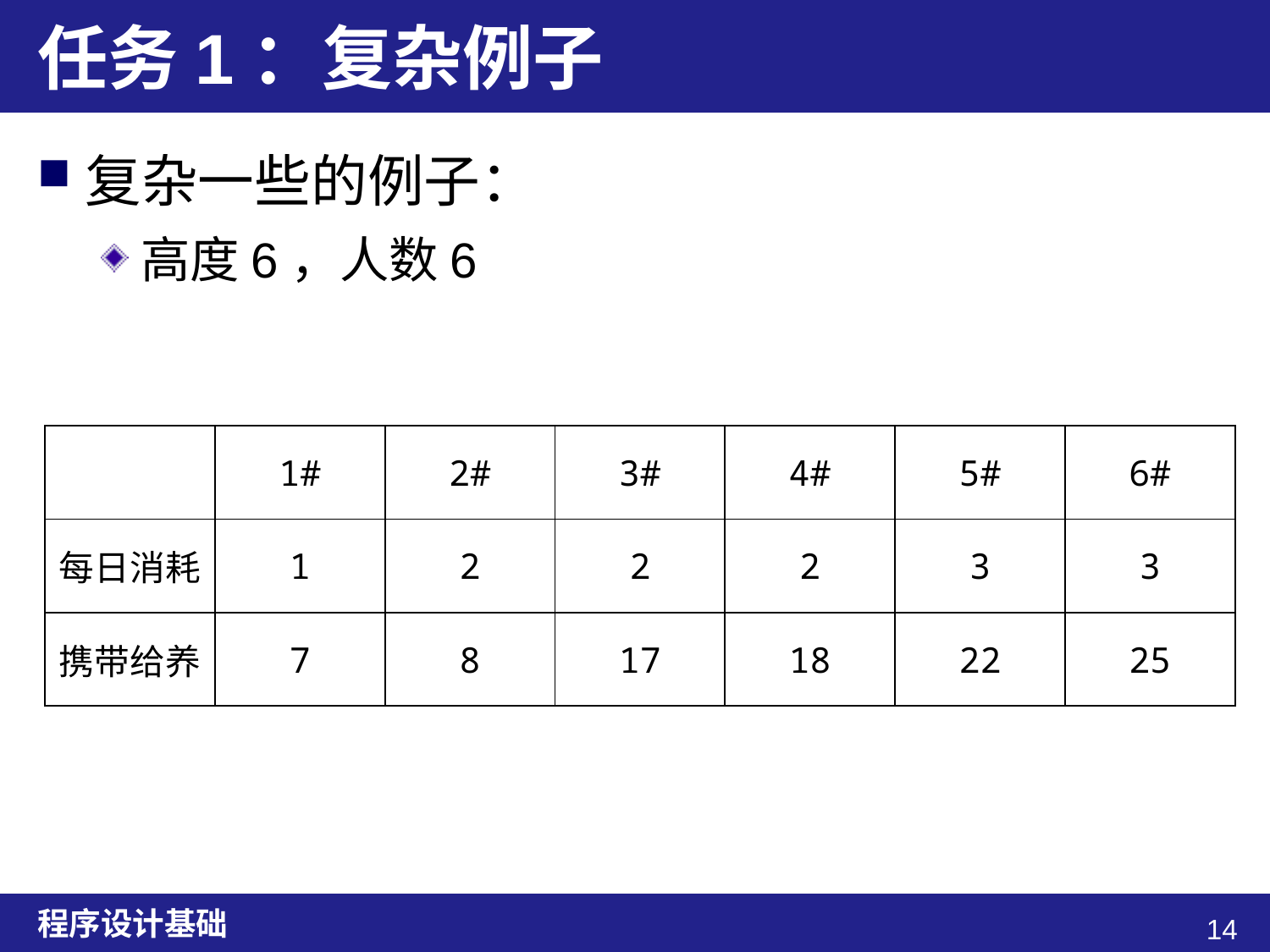

# 任务1：复杂例子
复杂一些的例子：
高度6，人数6
|  | 1# | 2# | 3# | 4# | 5# | 6# |
| --- | --- | --- | --- | --- | --- | --- |
| 每日消耗 | 1 | 2 | 2 | 2 | 3 | 3 |
| 携带给养 | 7 | 8 | 17 | 18 | 22 | 25 |